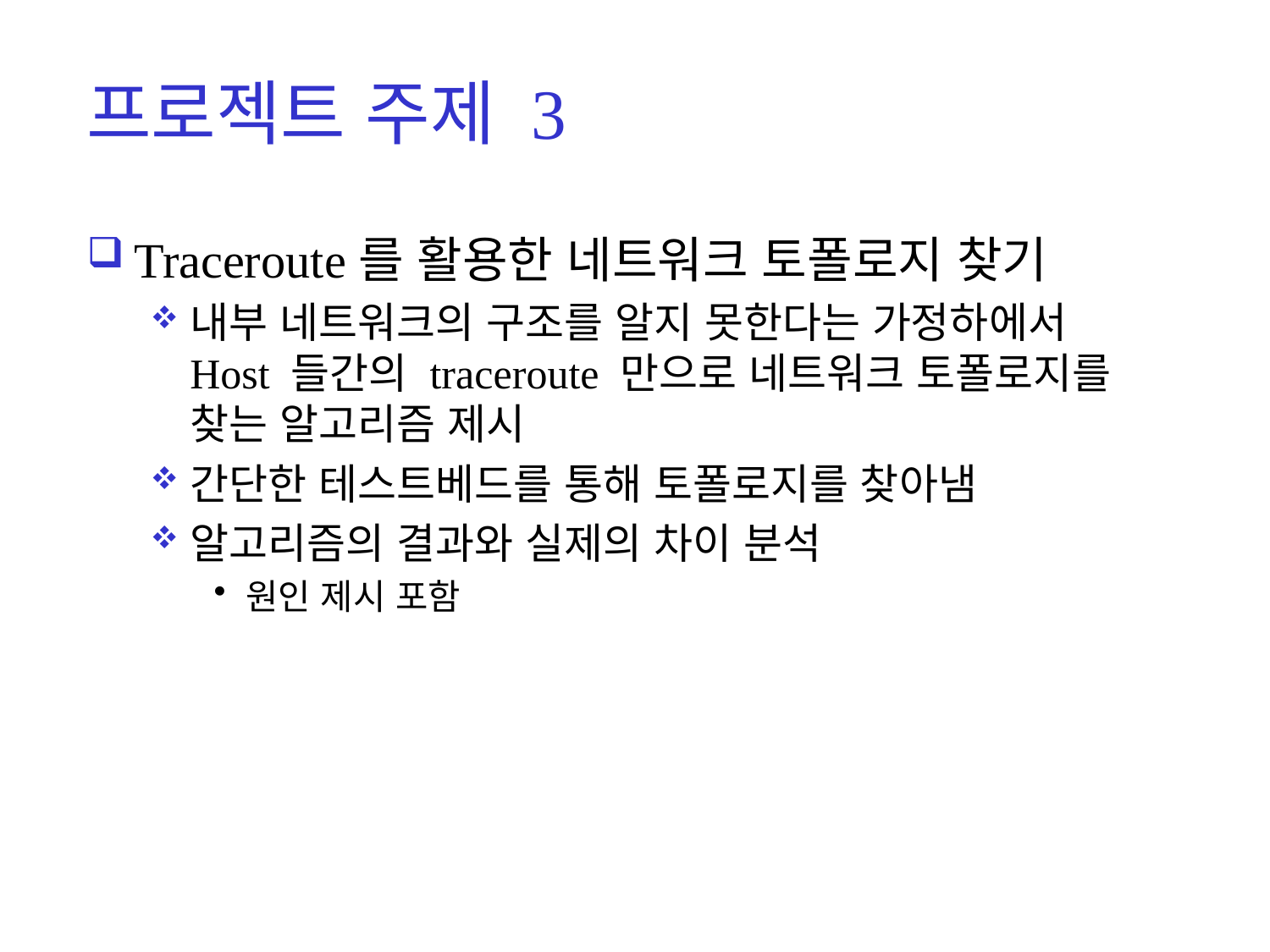

# 프로젝트 주제 3
Traceroute를 활용한 네트워크 토폴로지 찾기
내부 네트워크의 구조를 알지 못한다는 가정하에서 Host 들간의 traceroute 만으로 네트워크 토폴로지를 찾는 알고리즘 제시
간단한 테스트베드를 통해 토폴로지를 찾아냄
알고리즘의 결과와 실제의 차이 분석
원인 제시 포함